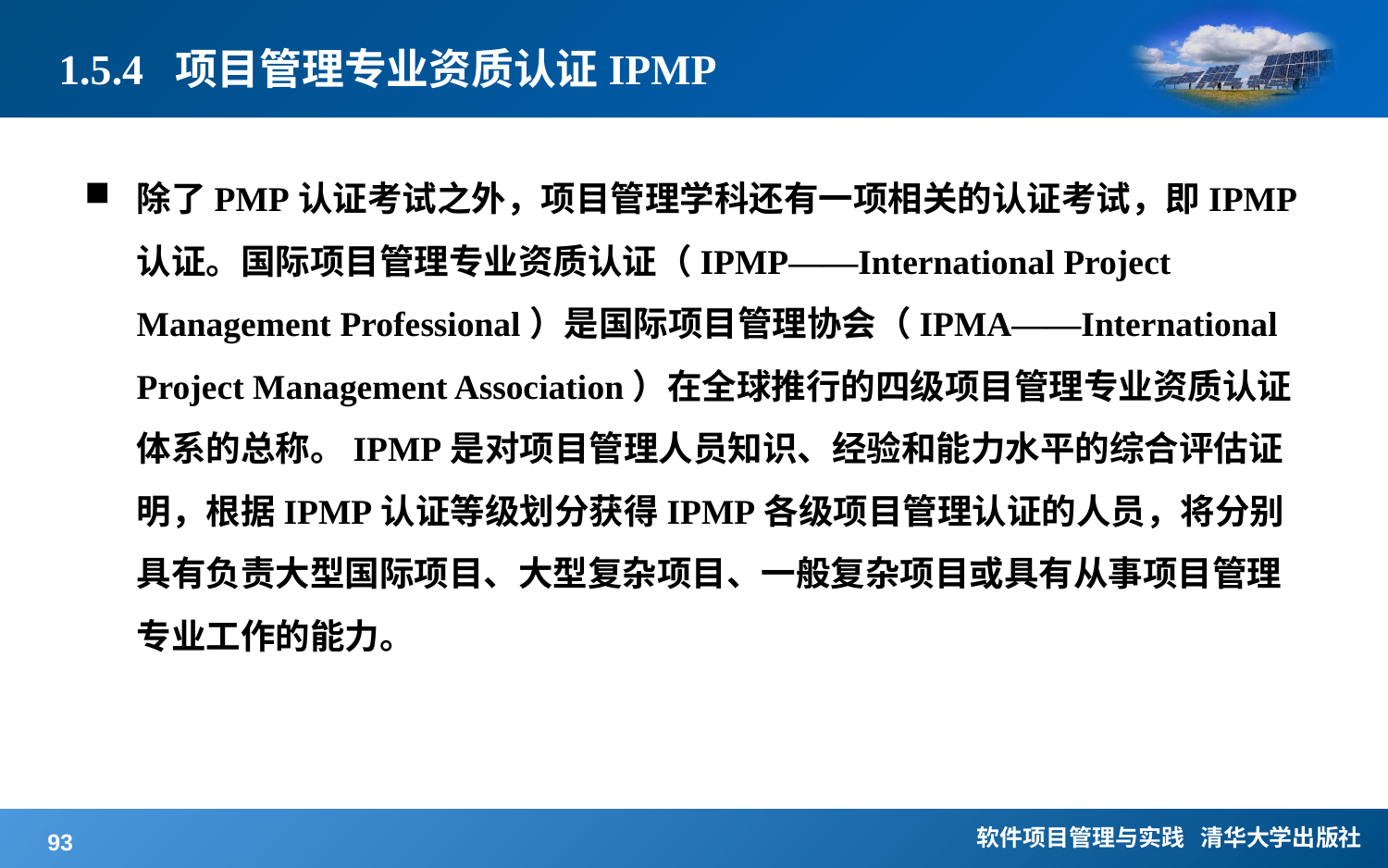

# 1.5.4  项目管理专业资质认证IPMP
除了PMP认证考试之外，项目管理学科还有一项相关的认证考试，即IPMP认证。国际项目管理专业资质认证（IPMP——International Project Management Professional）是国际项目管理协会（IPMA——International Project Management Association）在全球推行的四级项目管理专业资质认证体系的总称。IPMP是对项目管理人员知识、经验和能力水平的综合评估证明，根据IPMP认证等级划分获得IPMP各级项目管理认证的人员，将分别具有负责大型国际项目、大型复杂项目、一般复杂项目或具有从事项目管理专业工作的能力。